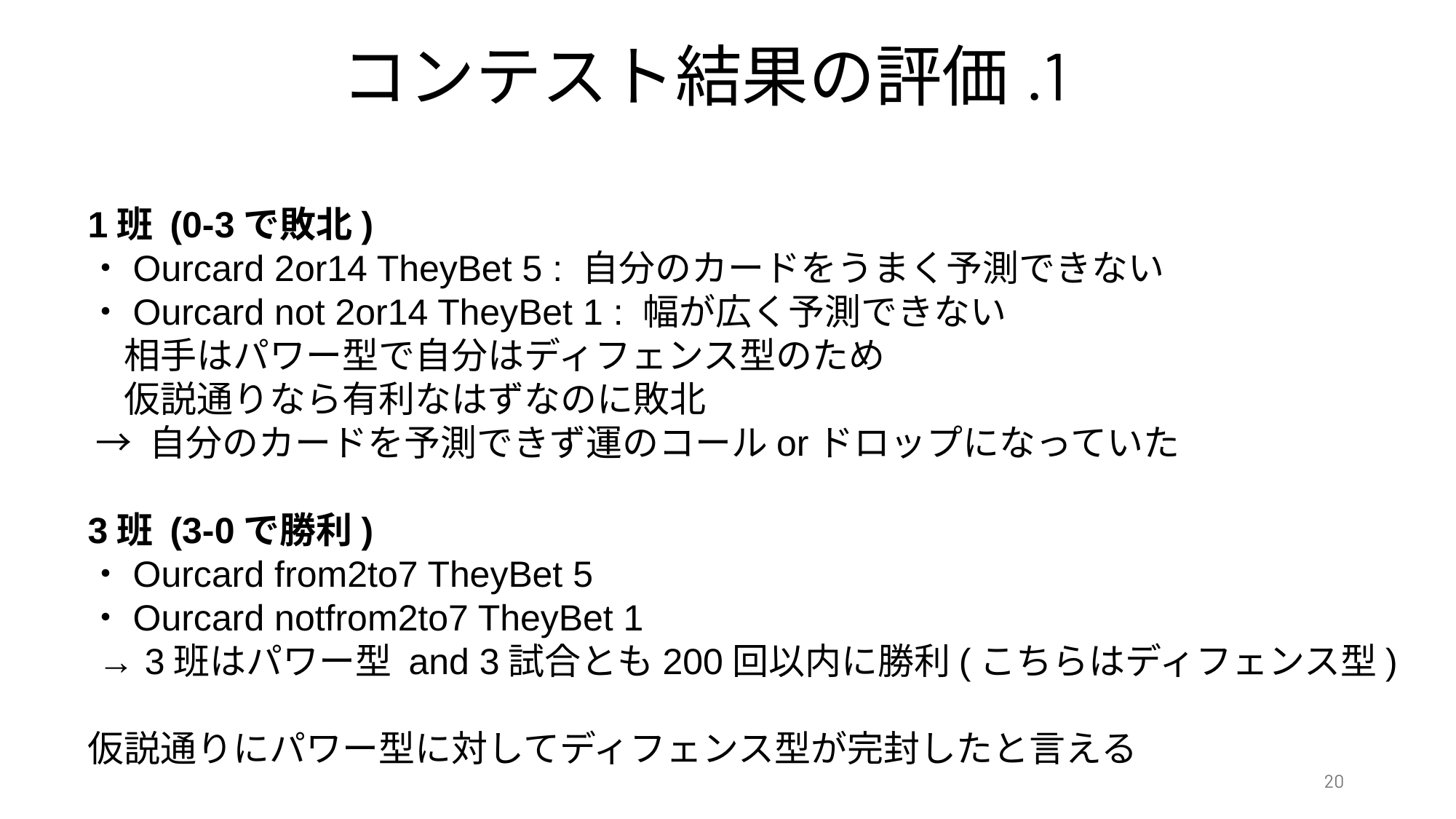

# コンテスト結果の評価.1

1班 (0-3で敗北)
・Ourcard 2or14 TheyBet 5 : 自分のカードをうまく予測できない
・Ourcard not 2or14 TheyBet 1 : 幅が広く予測できない
　相手はパワー型で自分はディフェンス型のため
　仮説通りなら有利なはずなのに敗北
 → 自分のカードを予測できず運のコールorドロップになっていた

3班 (3-0で勝利)
・Ourcard from2to7 TheyBet 5
・Ourcard notfrom2to7 TheyBet 1
 → 3班はパワー型 and 3試合とも200回以内に勝利(こちらはディフェンス型)

仮説通りにパワー型に対してディフェンス型が完封したと言える
20